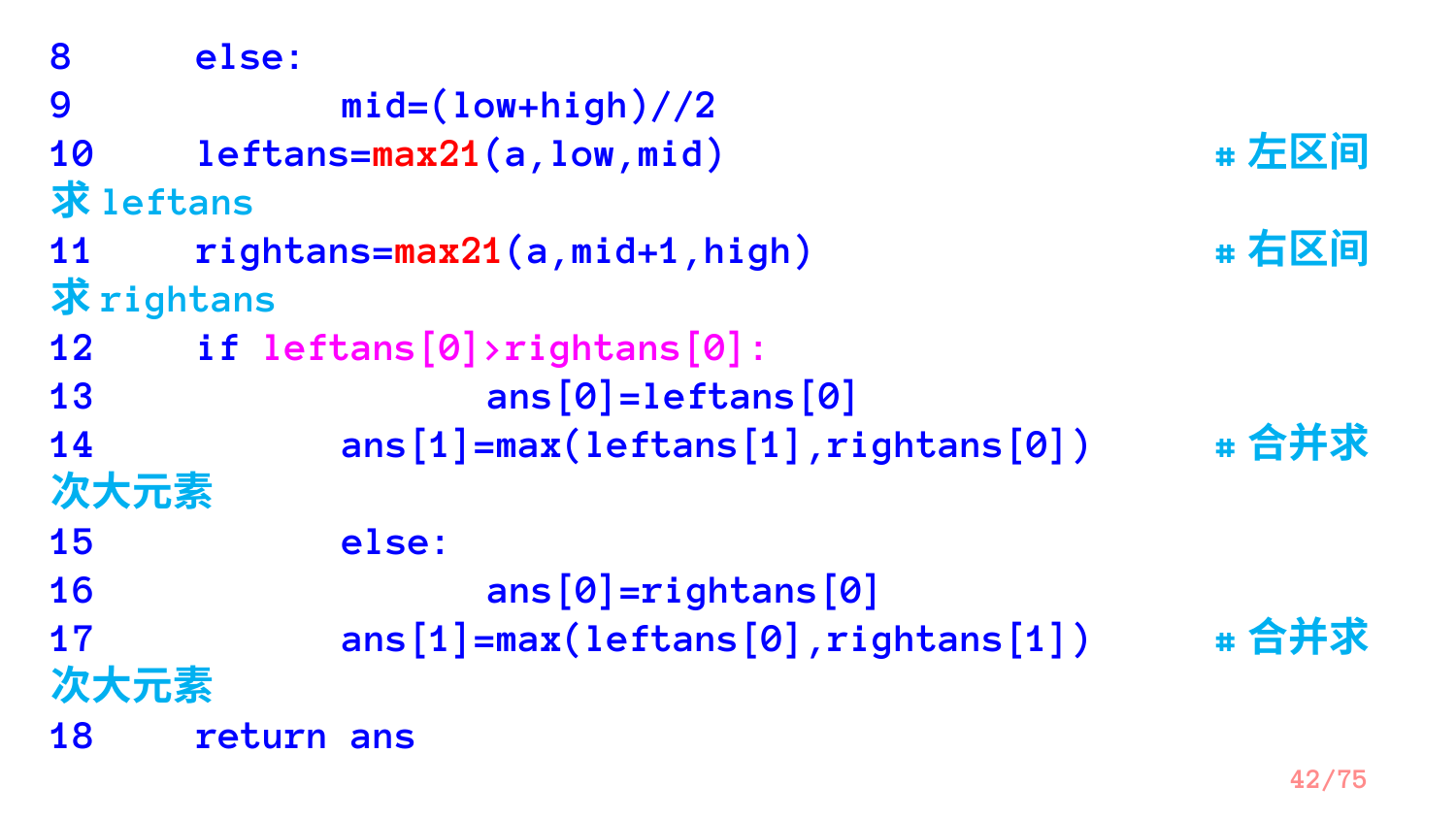

8   	else:
9    		mid=(low+high)//2
10    	leftans=max21(a,low,mid)				#左区间求leftans
11    	rightans=max21(a,mid+1,high)			#右区间求rightans
12    	if leftans[0]>rightans[0]:
13     		ans[0]=leftans[0]
14      	ans[1]=max(leftans[1],rightans[0])	#合并求次大元素
15   		else:
16     		ans[0]=rightans[0]
17      	ans[1]=max(leftans[0],rightans[1]) 	#合并求次大元素
18  	return ans
42/75